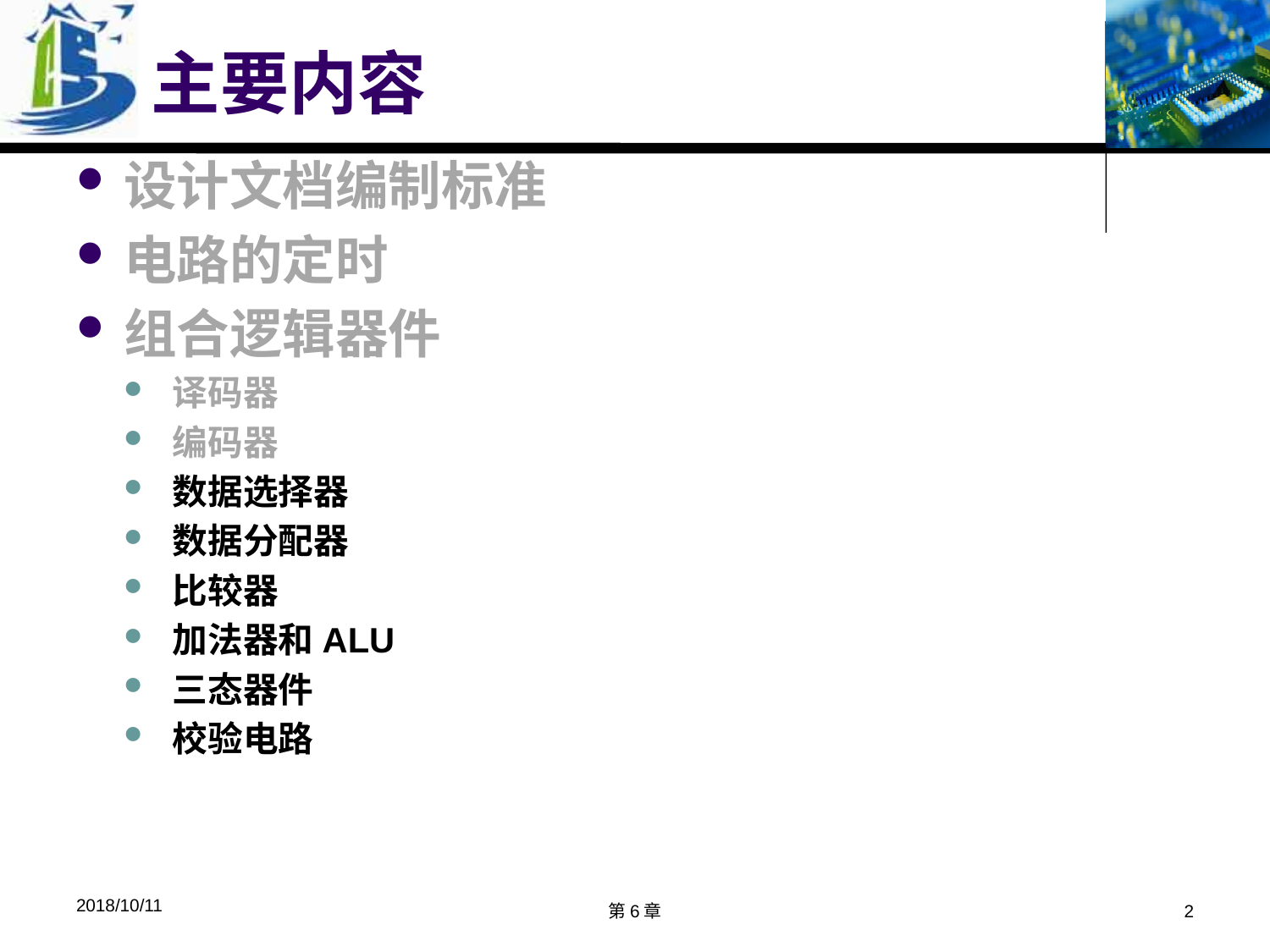

# 主要内容
设计文档编制标准
电路的定时
组合逻辑器件
译码器
编码器
数据选择器
数据分配器
比较器
加法器和ALU
三态器件
校验电路
2018/10/11
第6章
2